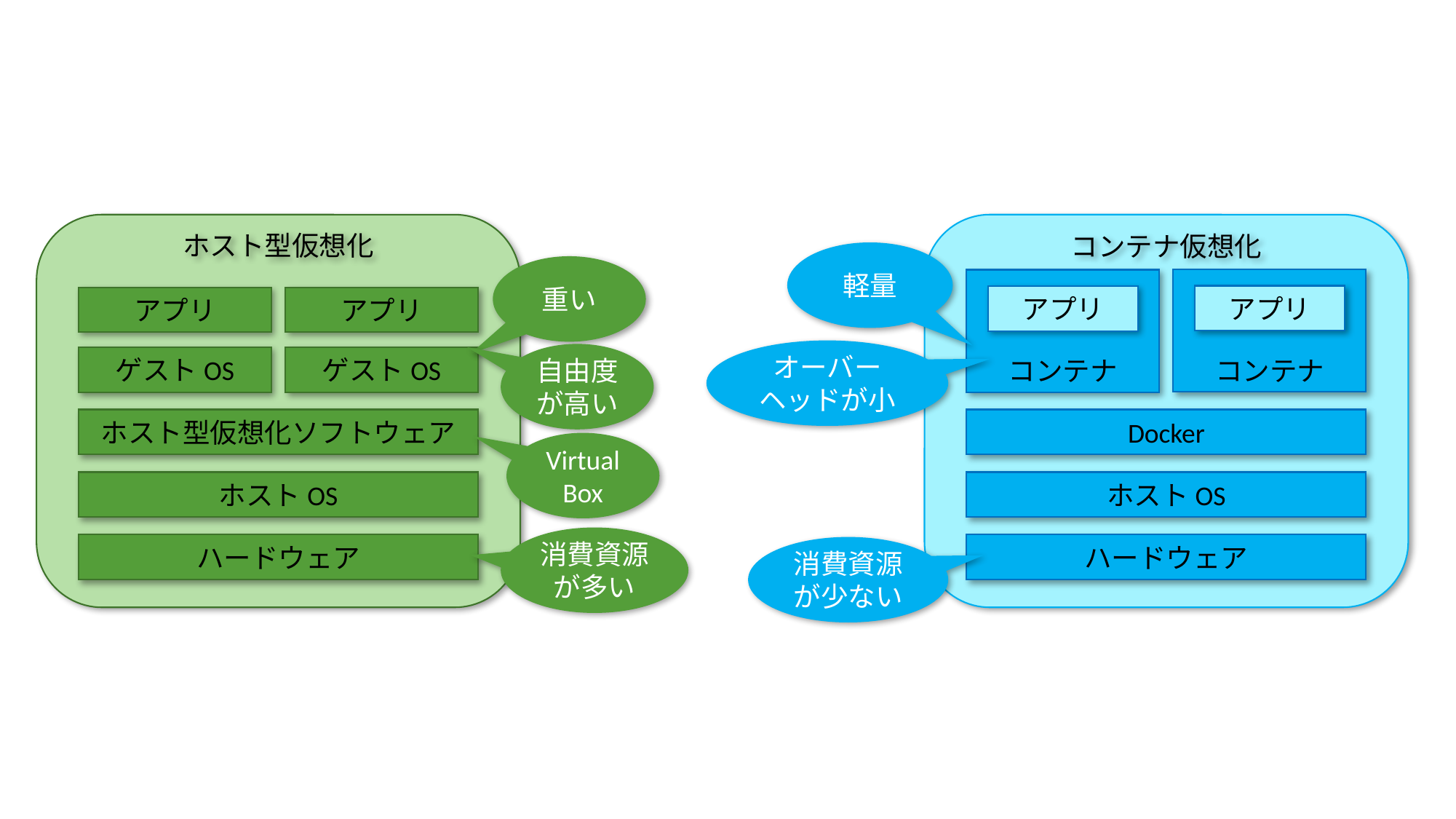

ホスト型仮想化
コンテナ仮想化
軽量
重い
コンテナ
コンテナ
アプリ
アプリ
アプリ
アプリ
オーバーヘッドが小
自由度が高い
ゲストOS
ゲストOS
ホスト型仮想化ソフトウェア
Docker
Virtual Box
ホストOS
ホストOS
消費資源が多い
ハードウェア
ハードウェア
消費資源が少ない